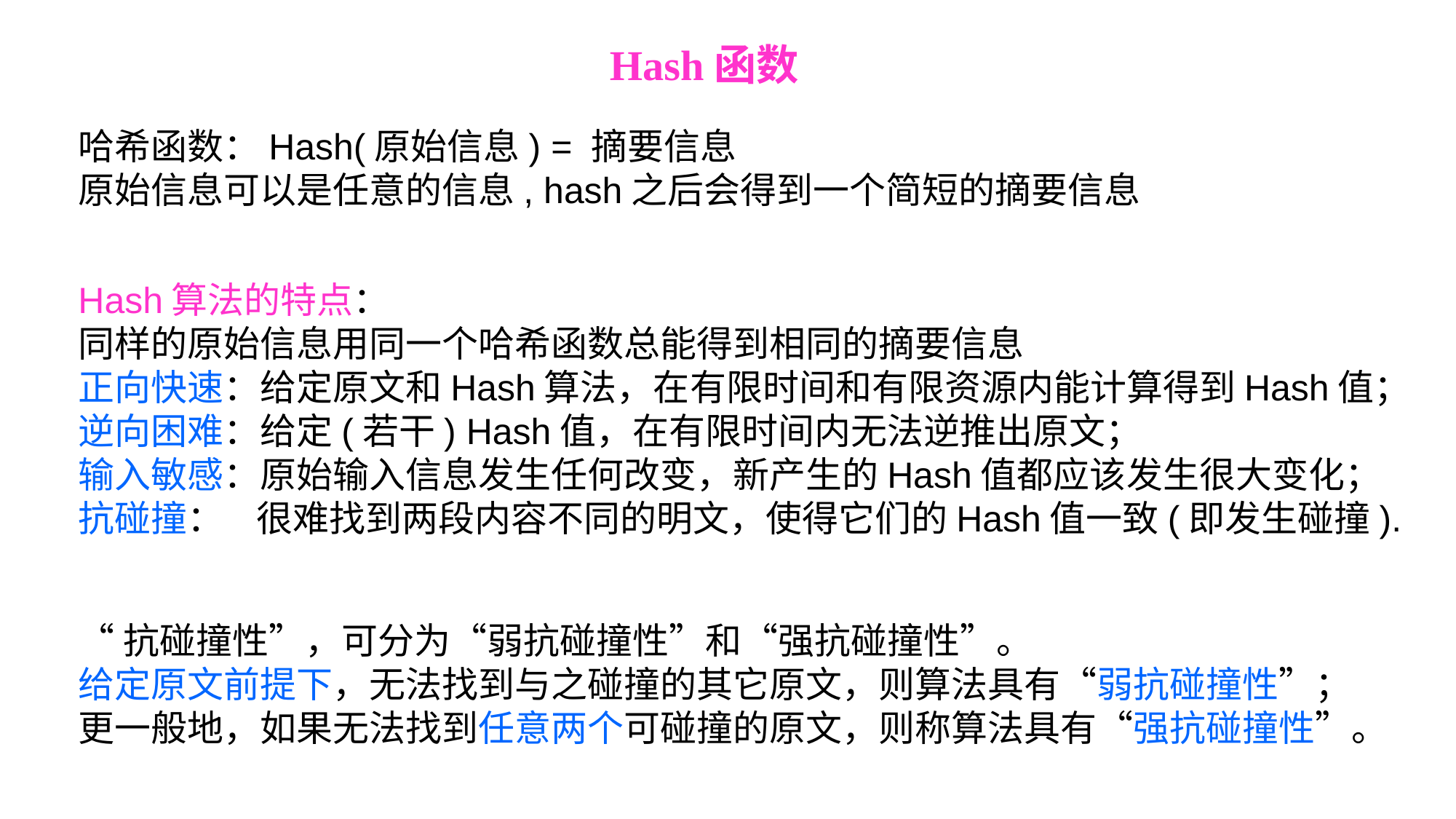

Hash函数
哈希函数：Hash(原始信息) = 摘要信息
原始信息可以是任意的信息, hash之后会得到一个简短的摘要信息
Hash算法的特点：
同样的原始信息用同一个哈希函数总能得到相同的摘要信息
正向快速：给定原文和Hash算法，在有限时间和有限资源内能计算得到Hash值；
逆向困难：给定(若干) Hash值，在有限时间内无法逆推出原文；
输入敏感：原始输入信息发生任何改变，新产生的Hash值都应该发生很大变化；
抗碰撞：    很难找到两段内容不同的明文，使得它们的Hash值一致(即发生碰撞).
“抗碰撞性”，可分为“弱抗碰撞性”和“强抗碰撞性”。
给定原文前提下，无法找到与之碰撞的其它原文，则算法具有“弱抗碰撞性”；
更一般地，如果无法找到任意两个可碰撞的原文，则称算法具有“强抗碰撞性”。